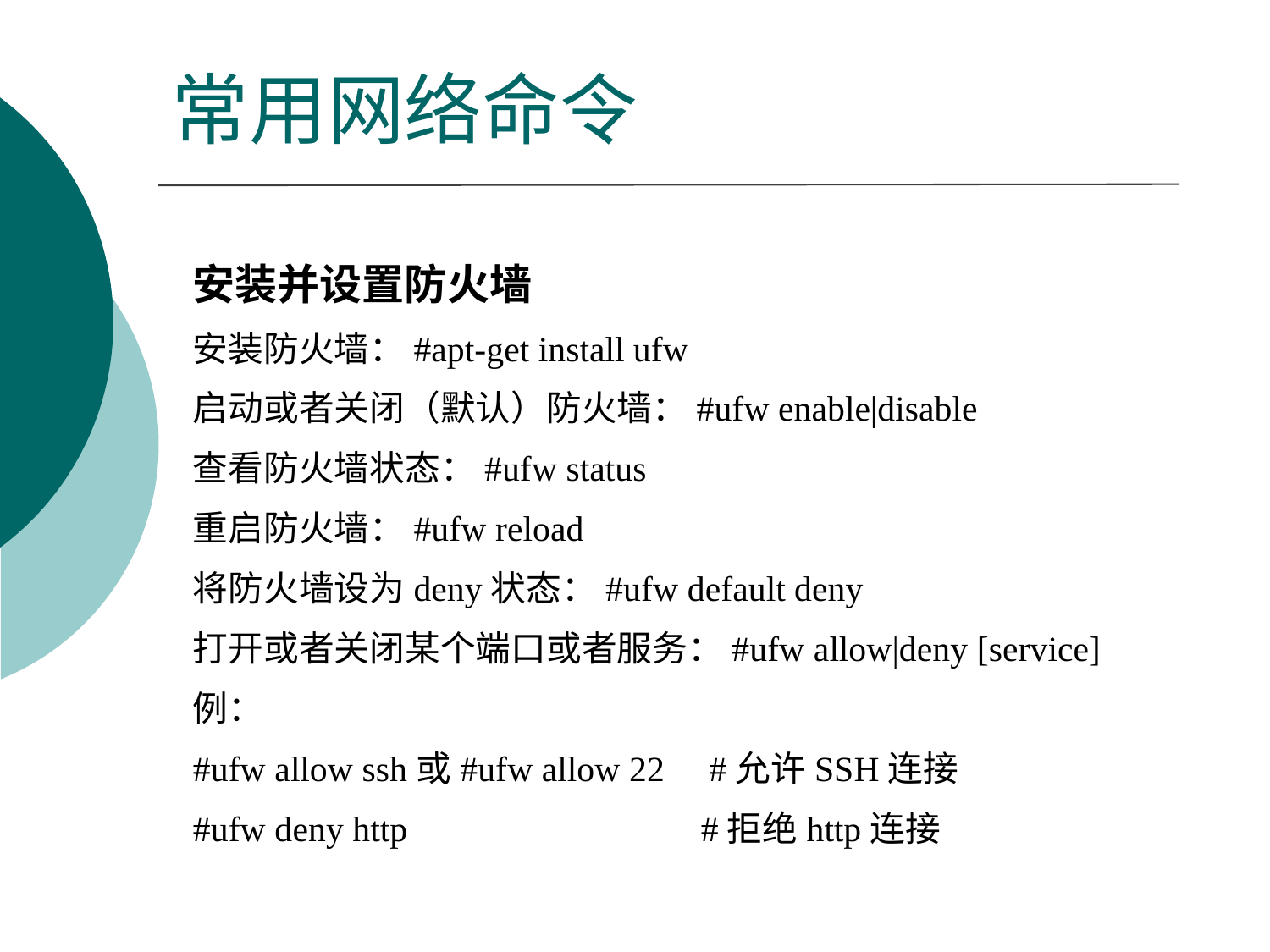

# 常用网络命令
安装并设置防火墙
安装防火墙：#apt-get install ufw
启动或者关闭（默认）防火墙：#ufw enable|disable
查看防火墙状态：#ufw status
重启防火墙：#ufw reload
将防火墙设为deny状态：#ufw default deny
打开或者关闭某个端口或者服务：#ufw allow|deny [service]
例：
#ufw allow ssh或#ufw allow 22     #允许SSH连接
#ufw deny http			#拒绝http连接